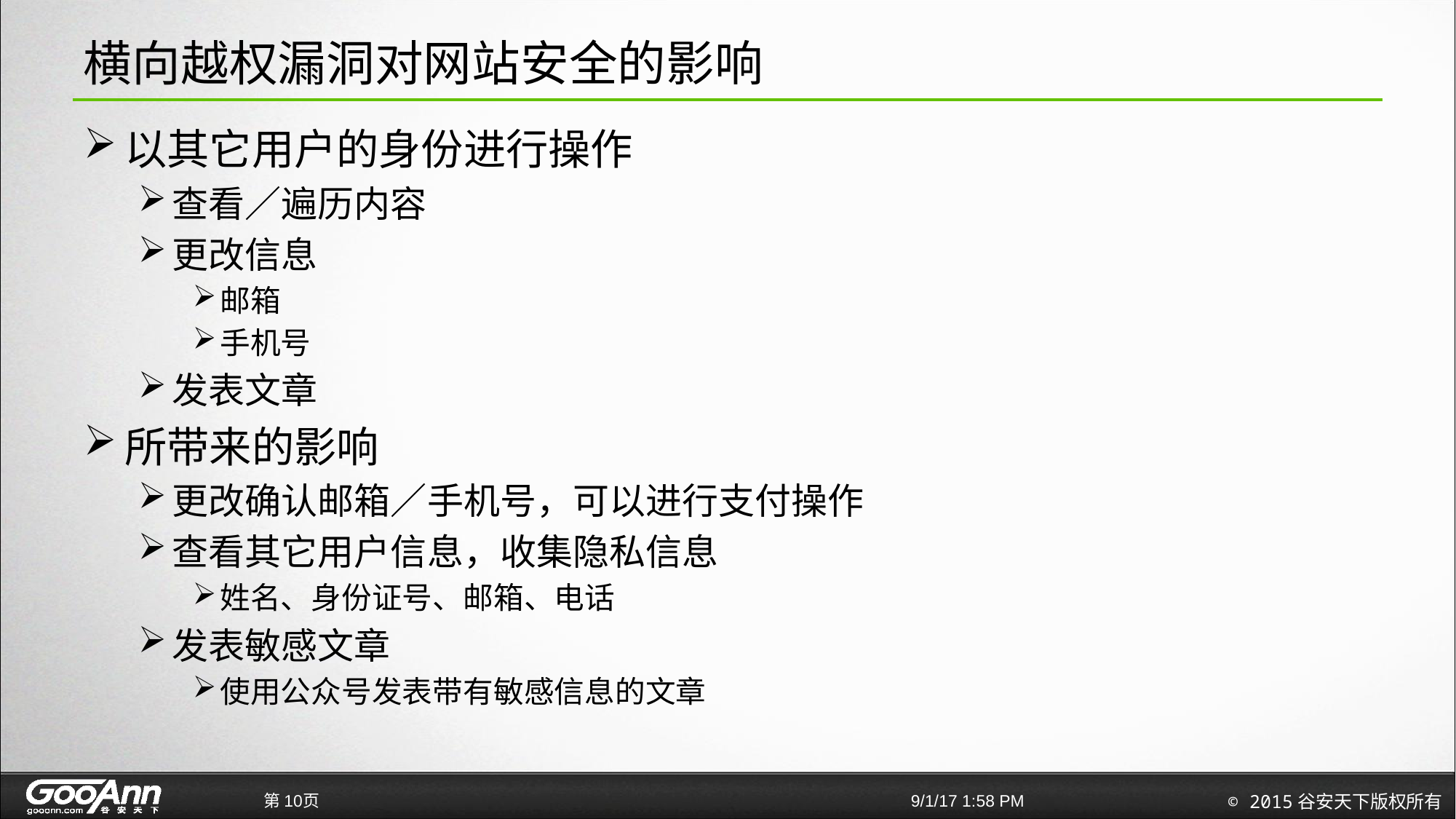

# 横向越权漏洞对网站安全的影响
以其它用户的身份进行操作
查看／遍历内容
更改信息
邮箱
手机号
发表文章
所带来的影响
更改确认邮箱／手机号，可以进行支付操作
查看其它用户信息，收集隐私信息
姓名、身份证号、邮箱、电话
发表敏感文章
使用公众号发表带有敏感信息的文章